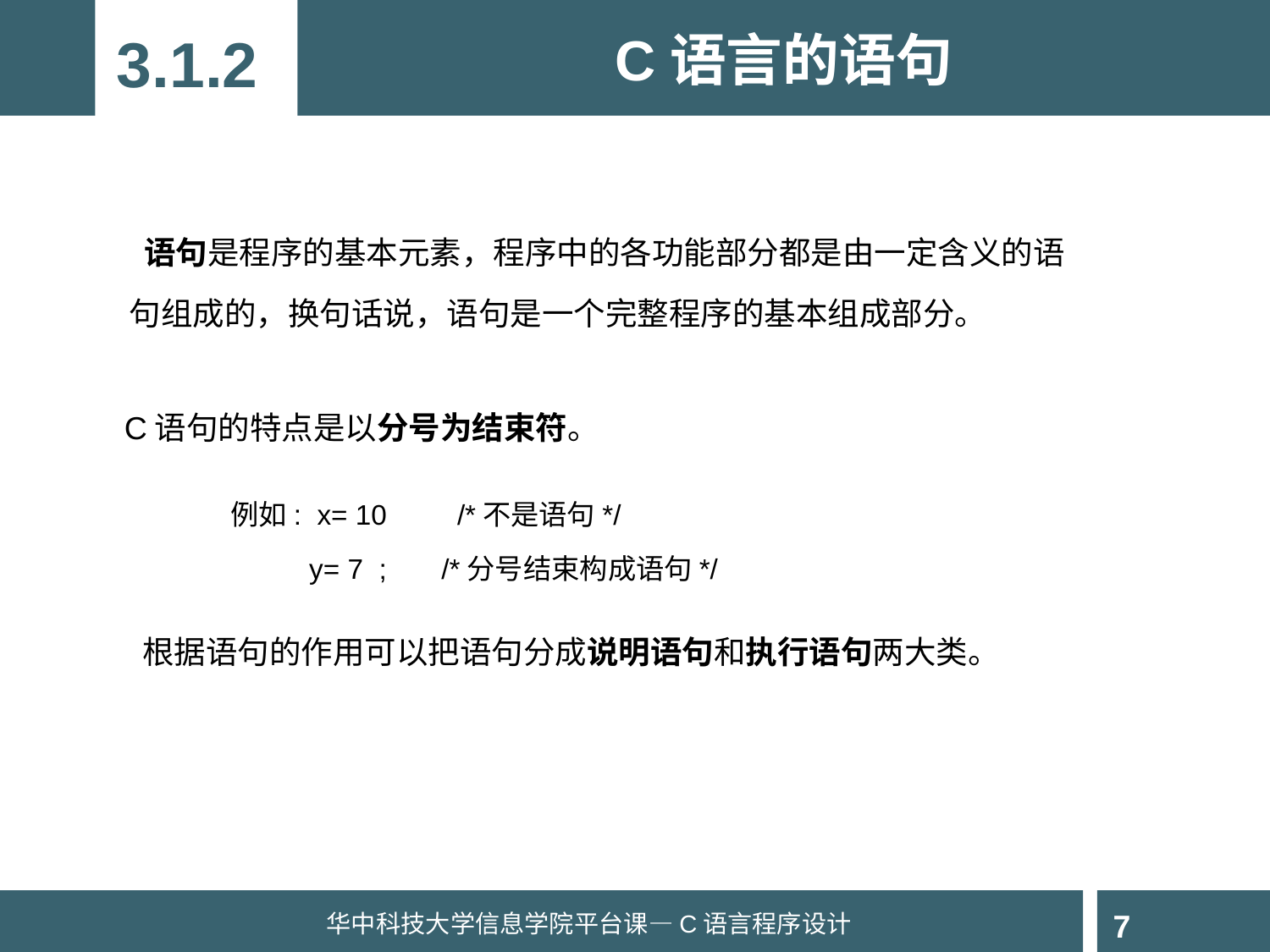

C语言的语句
3.1.2
   语句是程序的基本元素，程序中的各功能部分都是由一定含义的语句组成的，换句话说，语句是一个完整程序的基本组成部分。

   C语句的特点是以分号为结束符。
           例如:  x= 10         /*不是语句*/
                           y= 7  ;       /*分号结束构成语句*/
   根据语句的作用可以把语句分成说明语句和执行语句两大类。